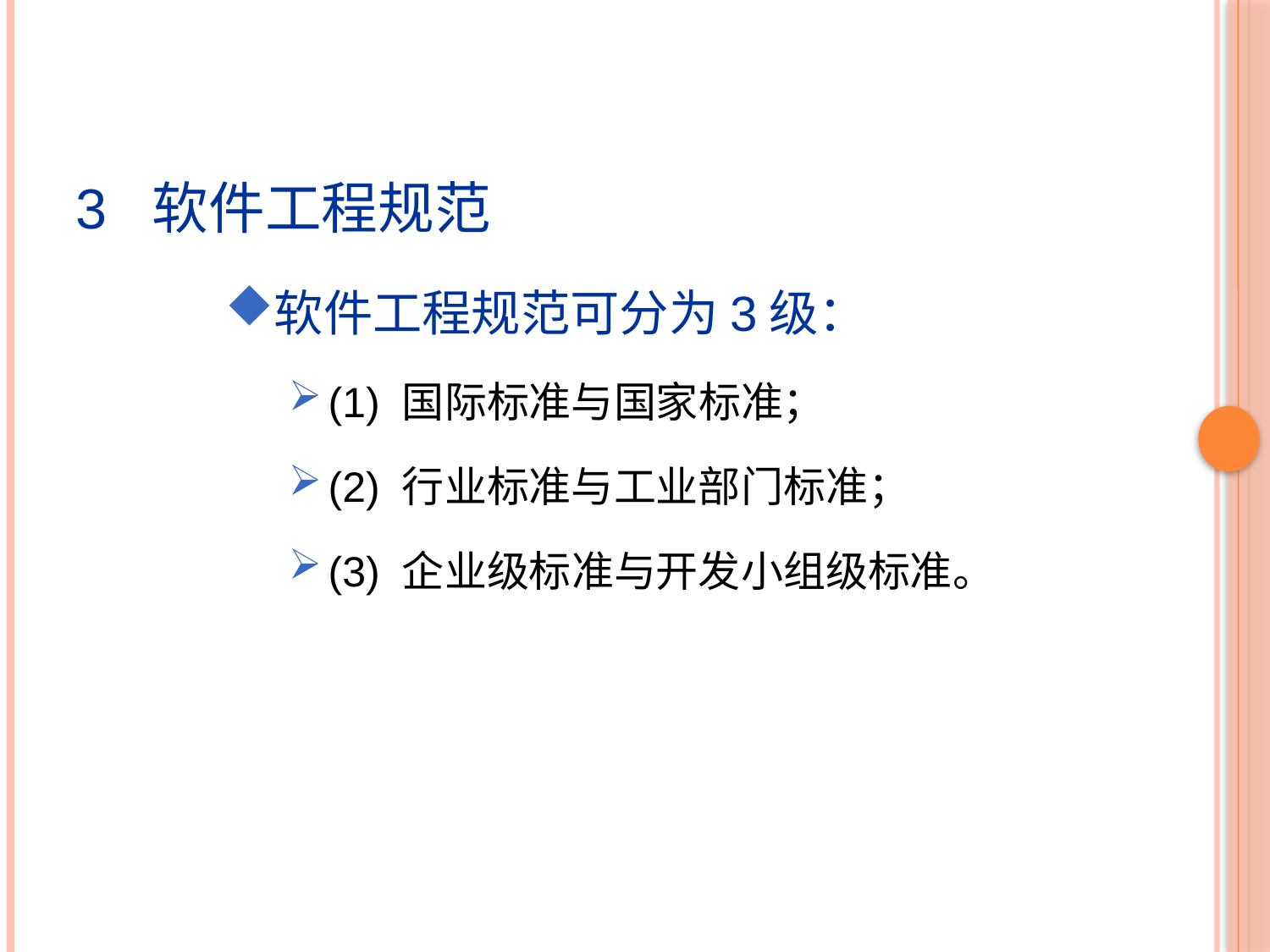

3  软件工程规范
软件工程规范可分为3级：
(1) 国际标准与国家标准；
(2) 行业标准与工业部门标准；
(3) 企业级标准与开发小组级标准。